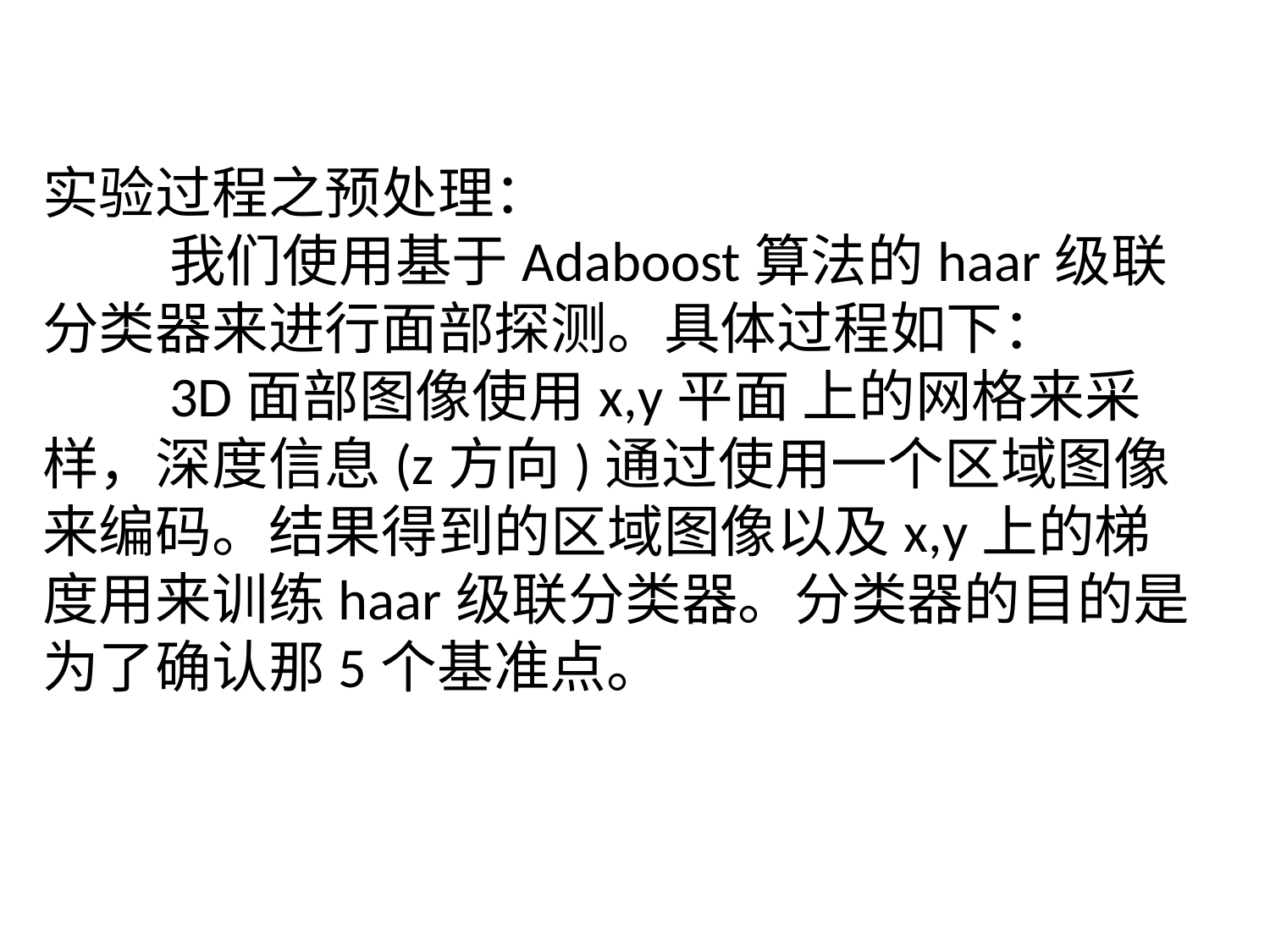

# 实验过程之预处理： 我们使用基于Adaboost算法的haar级联分类器来进行面部探测。具体过程如下： 3D面部图像使用x,y平面 上的网格来采样，深度信息(z方向)通过使用一个区域图像来编码。结果得到的区域图像以及x,y上的梯度用来训练haar级联分类器。分类器的目的是为了确认那5个基准点。